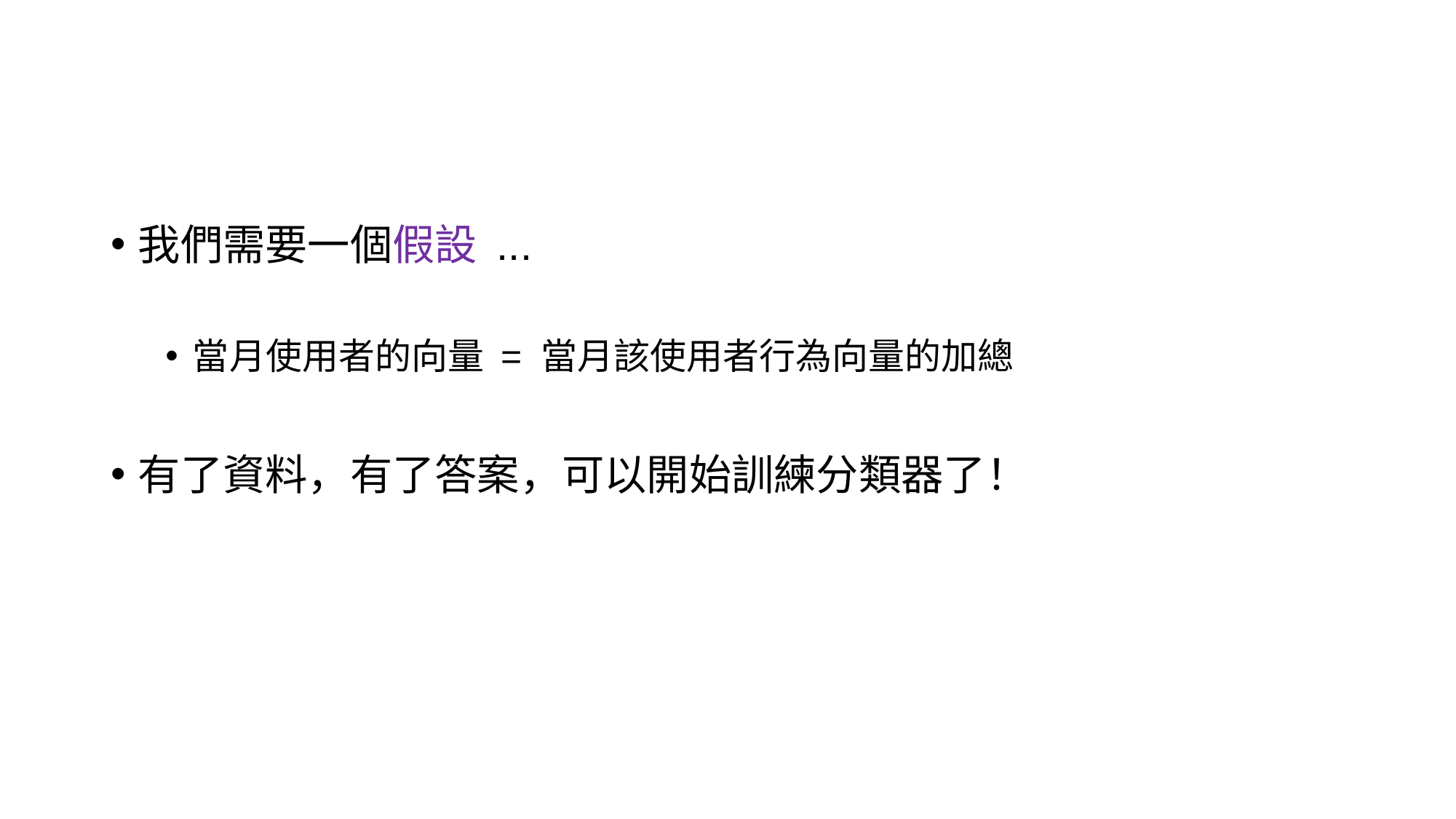

#
我們需要一個假設 ...

當月使用者的向量 = 當月該使用者行為向量的加總

有了資料，有了答案，可以開始訓練分類器了！